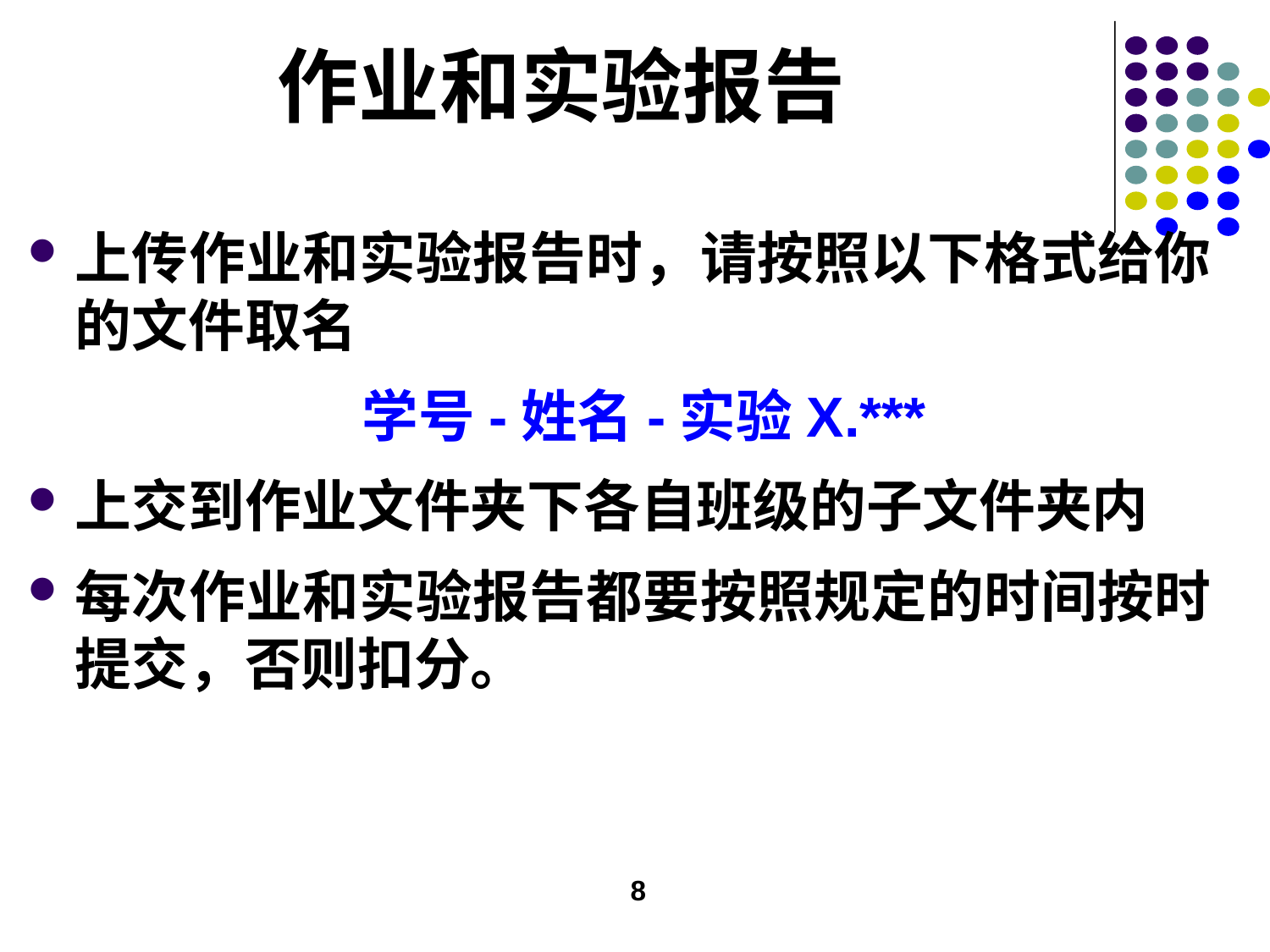

# 作业和实验报告
上传作业和实验报告时，请按照以下格式给你的文件取名
学号-姓名-实验X.***
上交到作业文件夹下各自班级的子文件夹内
每次作业和实验报告都要按照规定的时间按时提交，否则扣分。

8